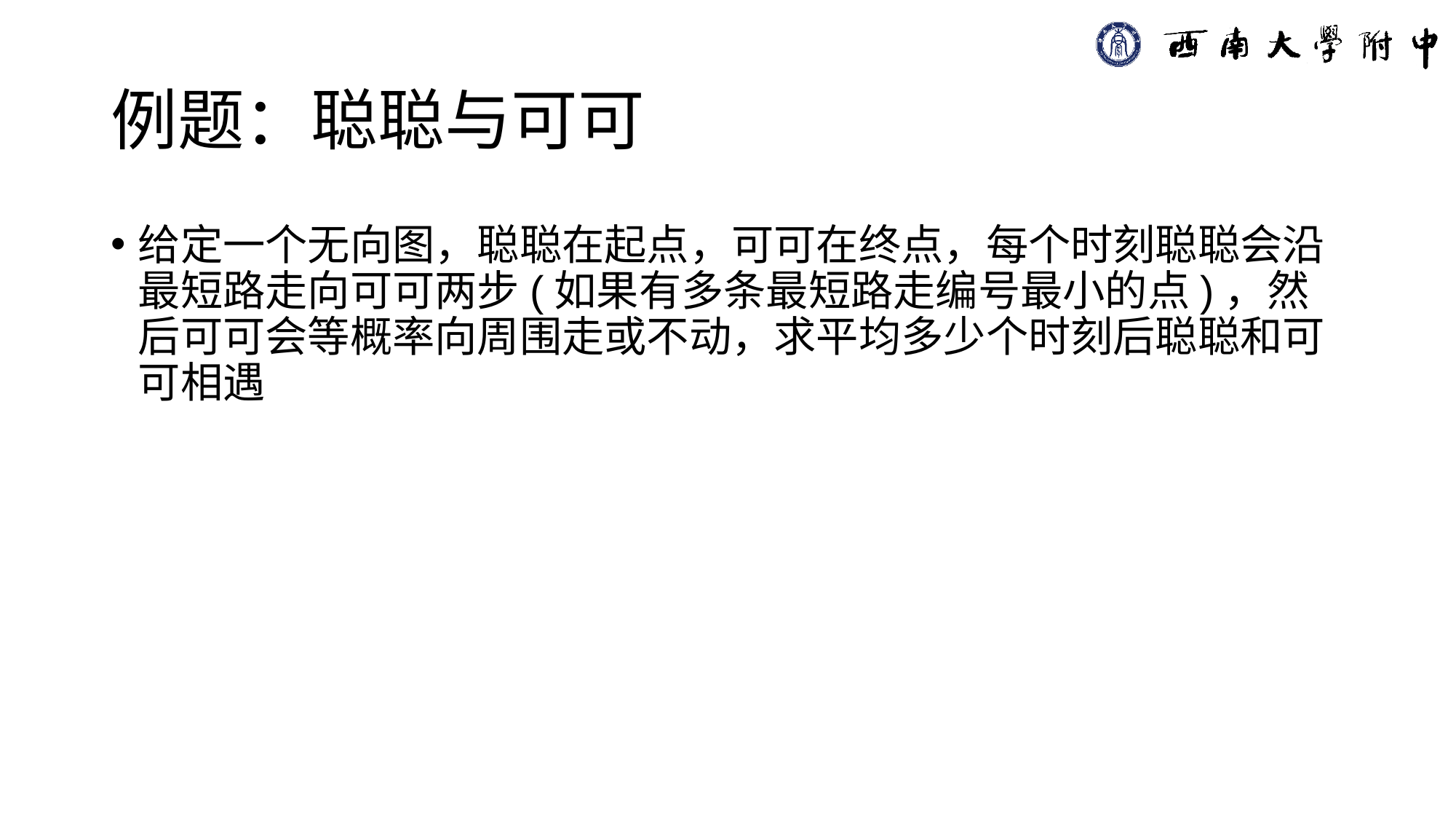

# 例题：聪聪与可可
给定一个无向图，聪聪在起点，可可在终点，每个时刻聪聪会沿最短路走向可可两步(如果有多条最短路走编号最小的点)，然后可可会等概率向周围走或不动，求平均多少个时刻后聪聪和可可相遇